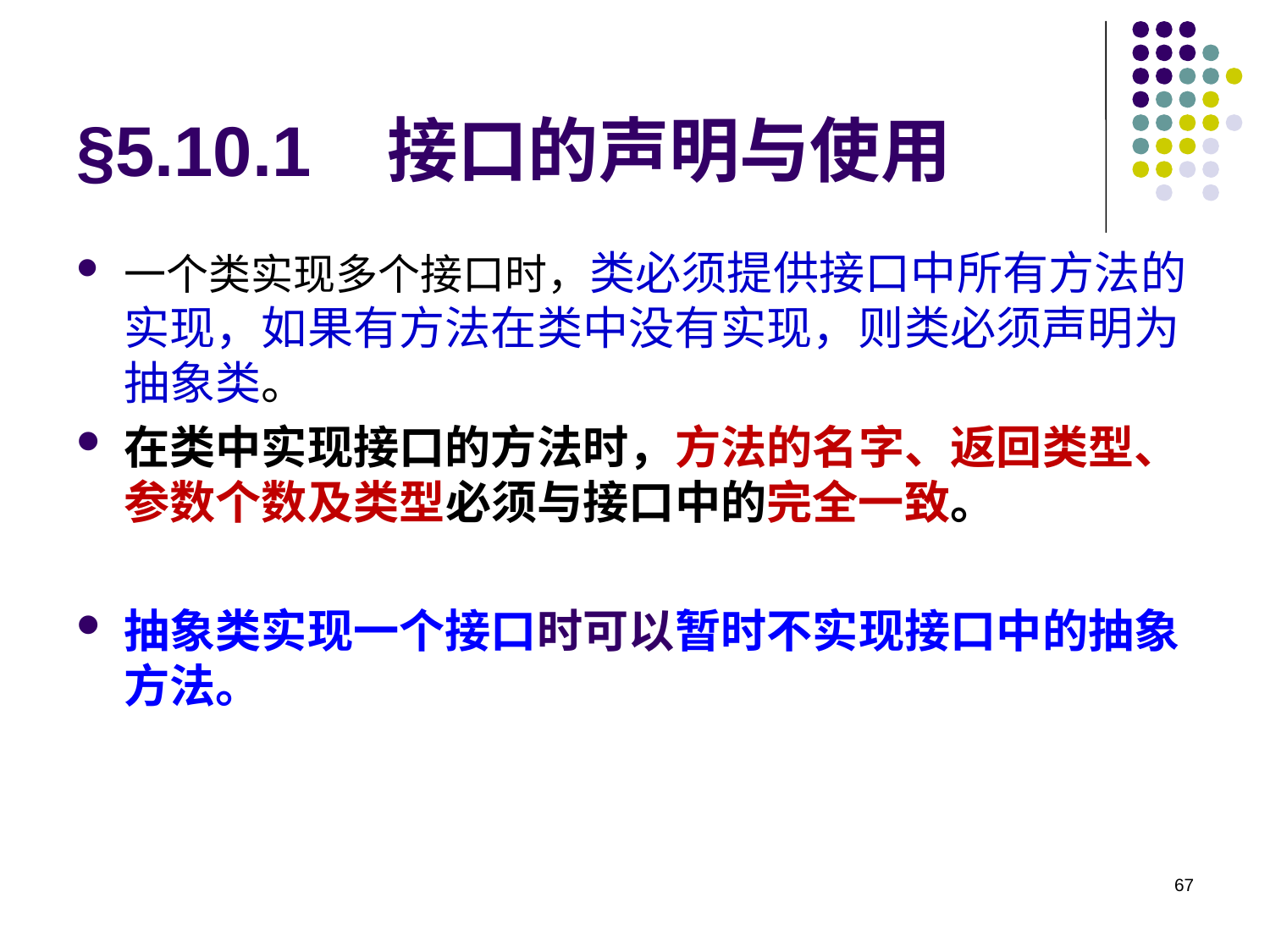

# §5.10.1   接口的声明与使用
一个类实现多个接口时，类必须提供接口中所有方法的实现，如果有方法在类中没有实现，则类必须声明为抽象类。
在类中实现接口的方法时，方法的名字、返回类型、参数个数及类型必须与接口中的完全一致。

抽象类实现一个接口时可以暂时不实现接口中的抽象方法。

67